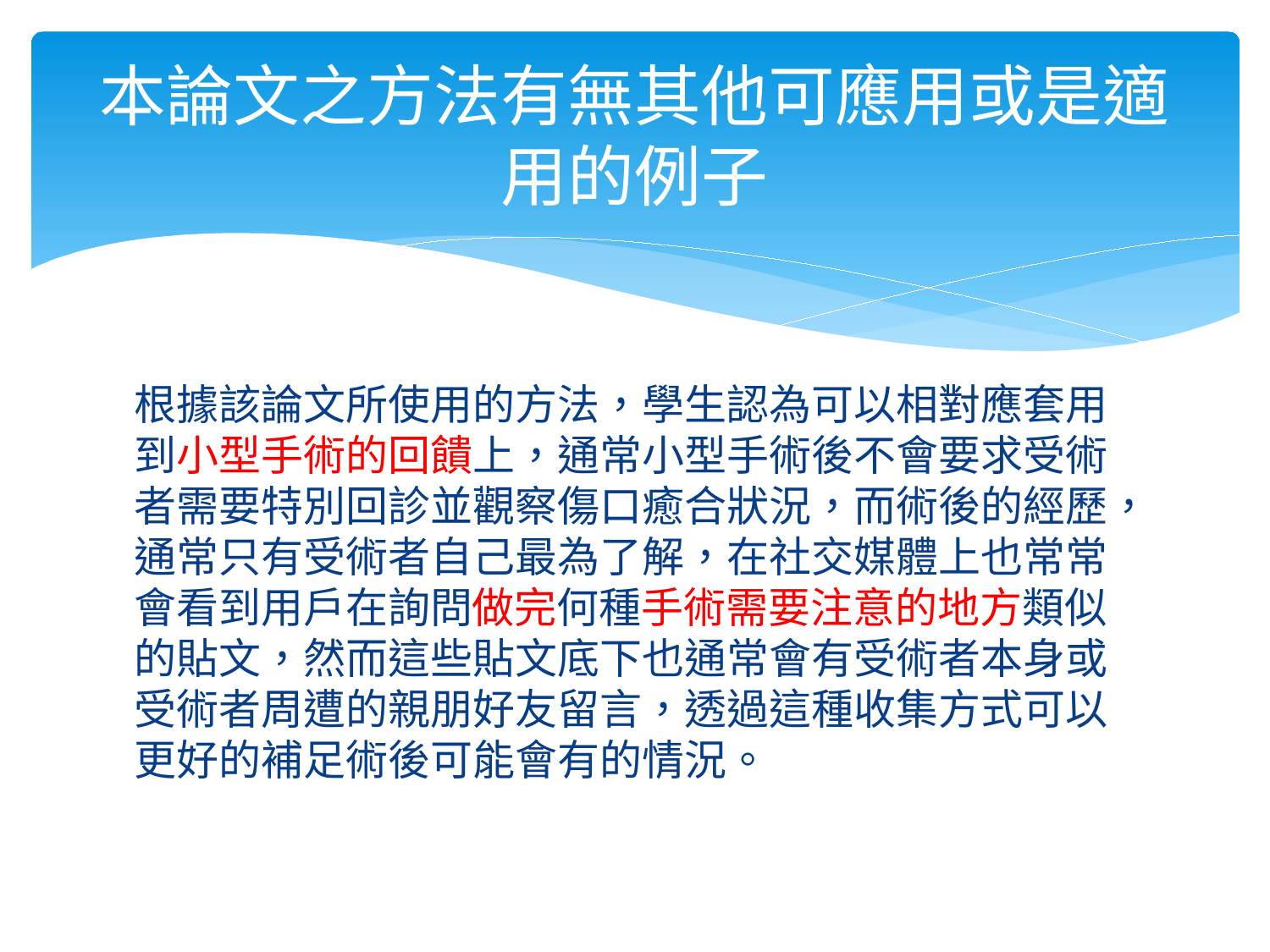

# 本論文之方法有無其他可應用或是適用的例子
根據該論文所使用的方法，學生認為可以相對應套用到小型手術的回饋上，通常小型手術後不會要求受術者需要特別回診並觀察傷口癒合狀況，而術後的經歷，通常只有受術者自己最為了解，在社交媒體上也常常會看到用戶在詢問做完何種手術需要注意的地方類似的貼文，然而這些貼文底下也通常會有受術者本身或受術者周遭的親朋好友留言，透過這種收集方式可以更好的補足術後可能會有的情況。